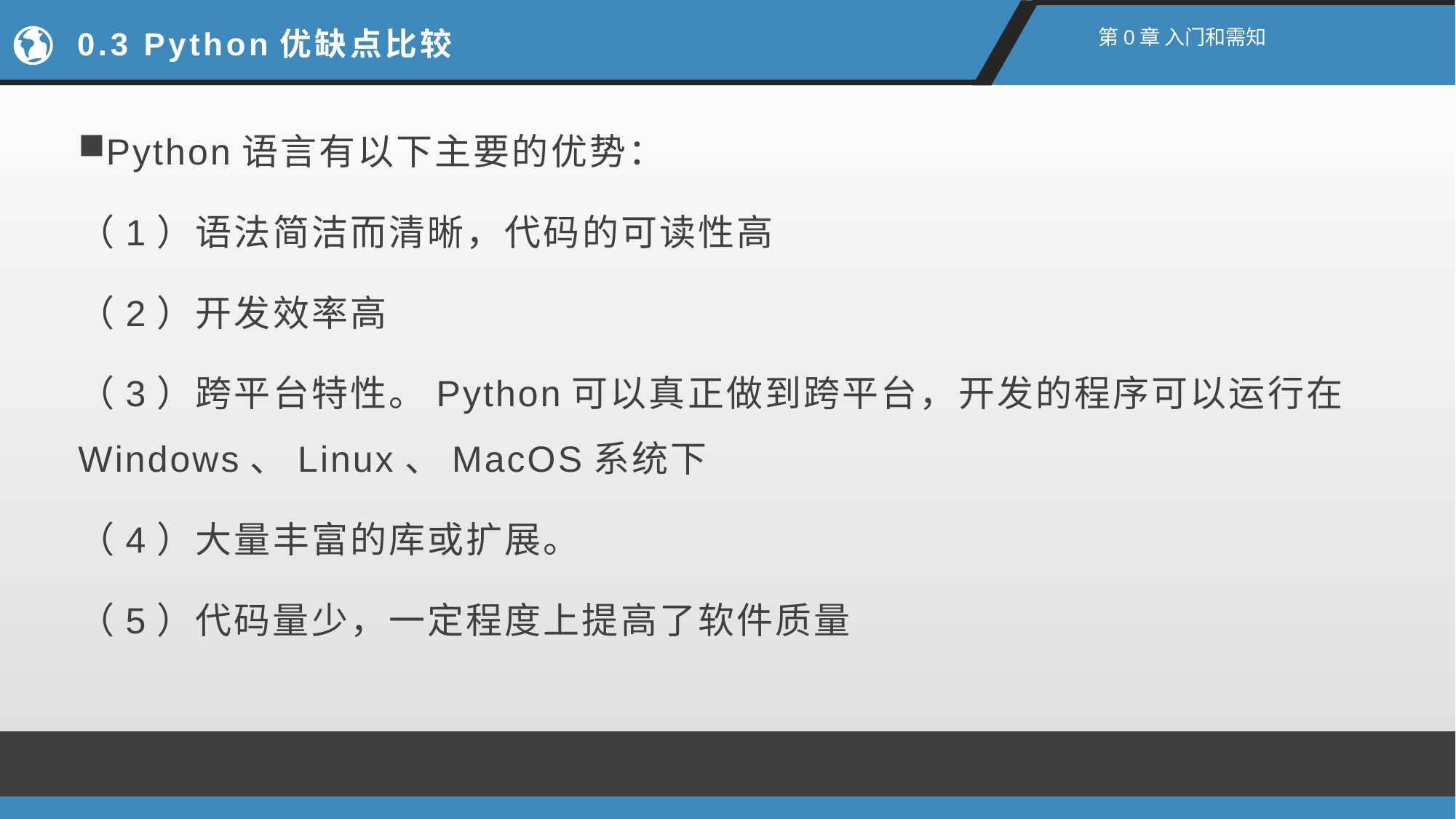

# 0.3 Python优缺点比较
第0章 入门和需知
Python语言有以下主要的优势：
（1）语法简洁而清晰，代码的可读性高
（2）开发效率高
（3）跨平台特性。Python可以真正做到跨平台，开发的程序可以运行在Windows、Linux、MacOS系统下
（4）大量丰富的库或扩展。
（5）代码量少，一定程度上提高了软件质量